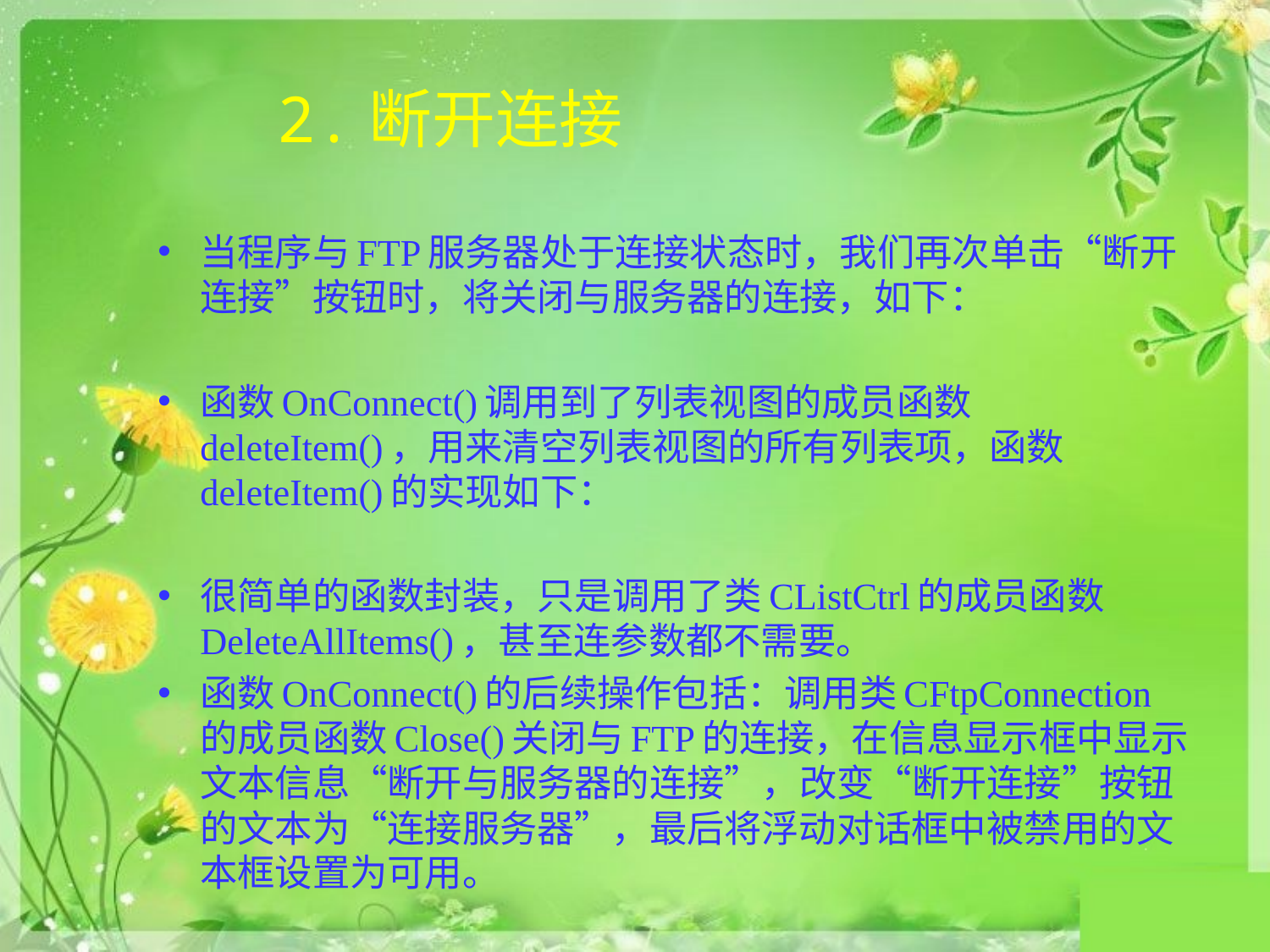

# 2.断开连接
当程序与FTP服务器处于连接状态时，我们再次单击“断开连接”按钮时，将关闭与服务器的连接，如下：

函数OnConnect()调用到了列表视图的成员函数deleteItem()，用来清空列表视图的所有列表项，函数deleteItem()的实现如下：

很简单的函数封装，只是调用了类CListCtrl的成员函数DeleteAllItems()，甚至连参数都不需要。
函数OnConnect()的后续操作包括：调用类CFtpConnection的成员函数Close()关闭与FTP的连接，在信息显示框中显示文本信息“断开与服务器的连接”，改变“断开连接”按钮的文本为“连接服务器”，最后将浮动对话框中被禁用的文本框设置为可用。